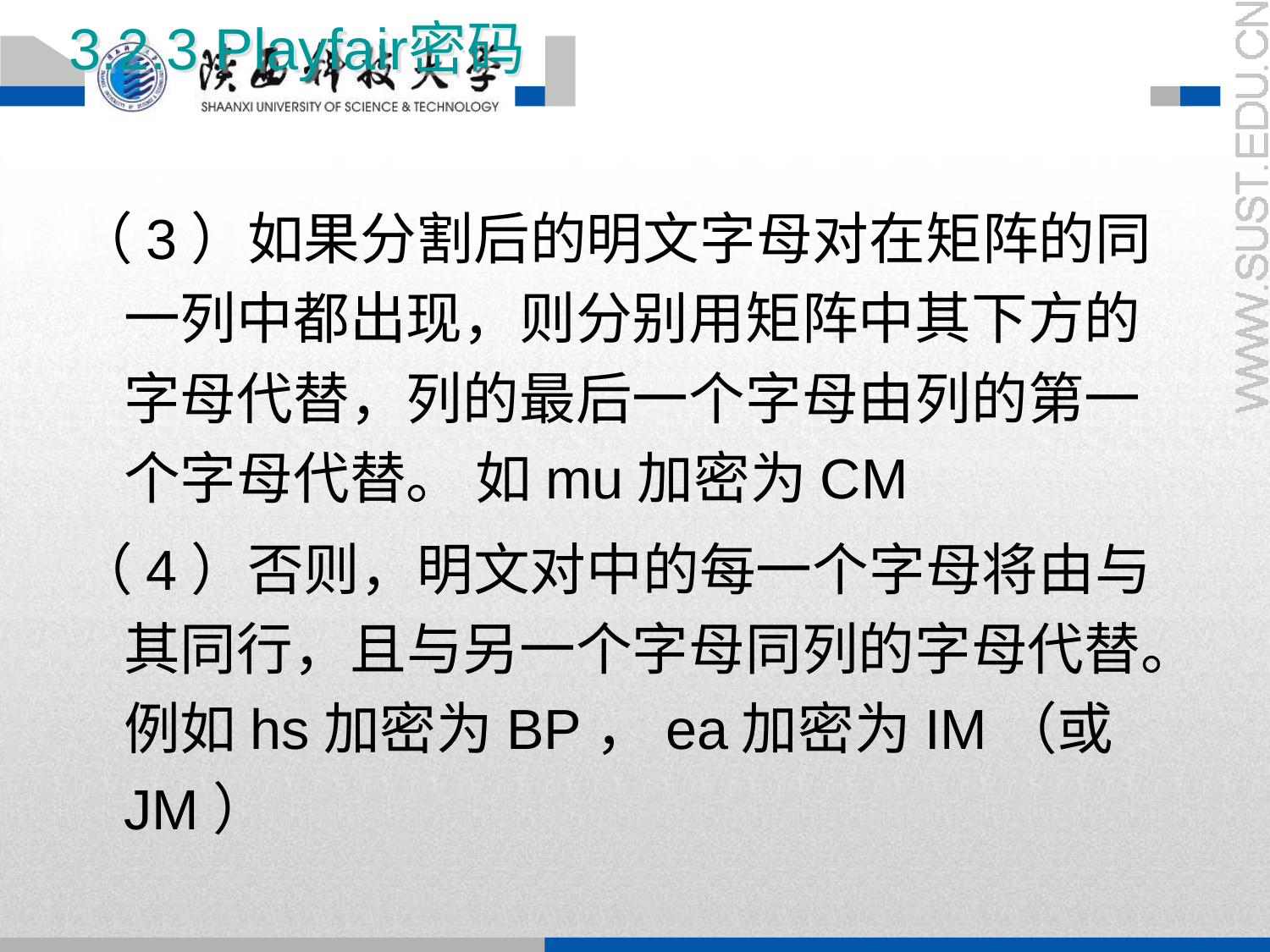

3.2.3 Playfair密码
（3）如果分割后的明文字母对在矩阵的同一列中都出现，则分别用矩阵中其下方的字母代替，列的最后一个字母由列的第一个字母代替。 如mu加密为CM
（4）否则，明文对中的每一个字母将由与其同行，且与另一个字母同列的字母代替。例如hs加密为BP，ea加密为IM（或JM）